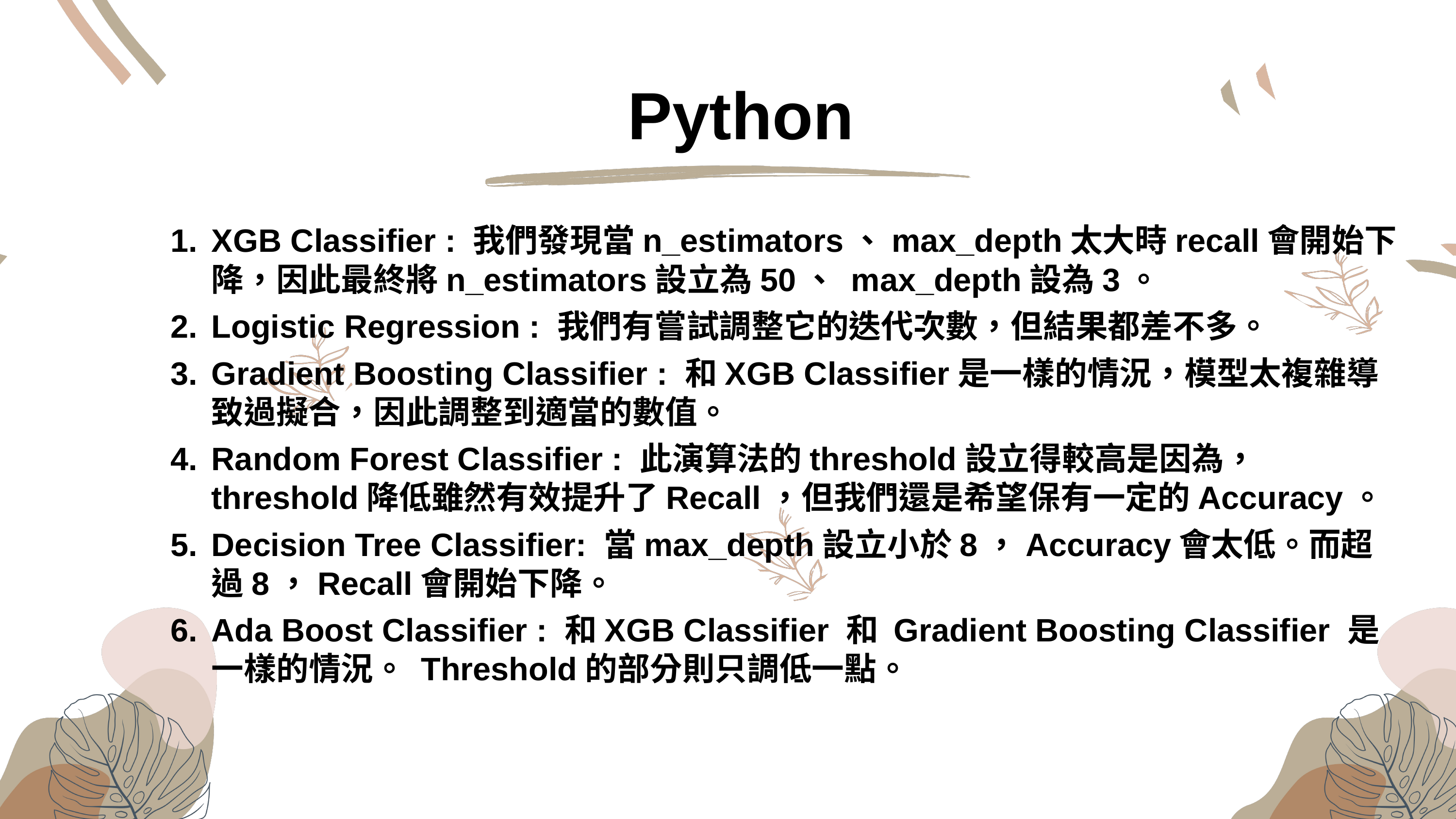

Python

XGB Classifier : 我們發現當n_estimators、max_depth太大時recall會開始下降，因此最終將n_estimators設立為50、 max_depth設為3。
Logistic Regression : 我們有嘗試調整它的迭代次數，但結果都差不多。
Gradient Boosting Classifier : 和XGB Classifier是一樣的情況，模型太複雜導致過擬合，因此調整到適當的數值。
Random Forest Classifier : 此演算法的threshold設立得較高是因為， threshold降低雖然有效提升了Recall，但我們還是希望保有一定的Accuracy。
Decision Tree Classifier: 當max_depth設立小於8，Accuracy會太低。而超過8，Recall會開始下降。
Ada Boost Classifier : 和XGB Classifier 和 Gradient Boosting Classifier 是一樣的情況。 Threshold的部分則只調低一點。